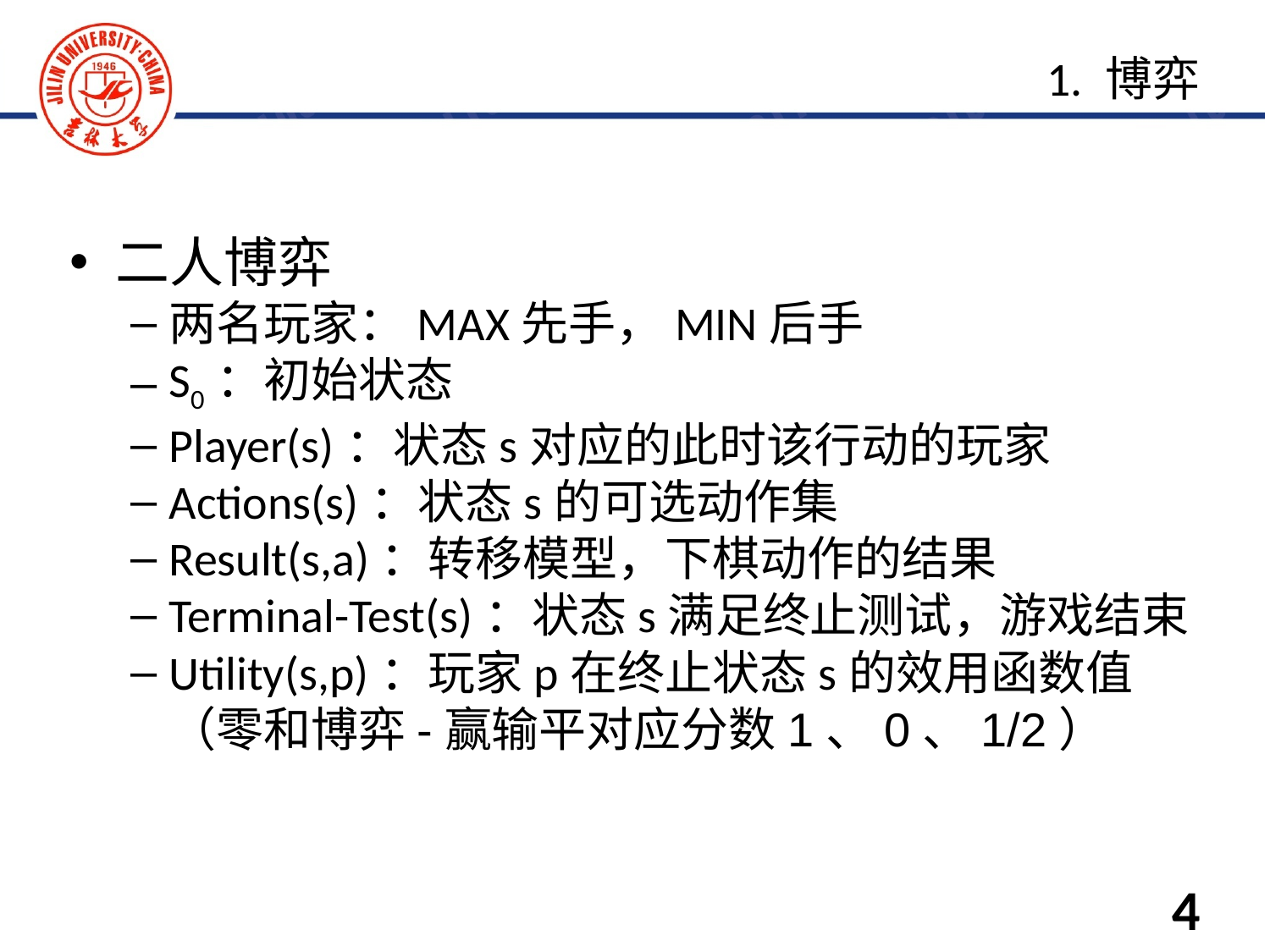

二人博弈
两名玩家：MAX先手，MIN后手
S0：初始状态
Player(s)：状态s对应的此时该行动的玩家
Actions(s)：状态s的可选动作集
Result(s,a)：转移模型，下棋动作的结果
Terminal-Test(s)：状态s满足终止测试，游戏结束
Utility(s,p)：玩家p在终止状态s的效用函数值（零和博弈-赢输平对应分数1、0、1/2）
1. 博弈
4